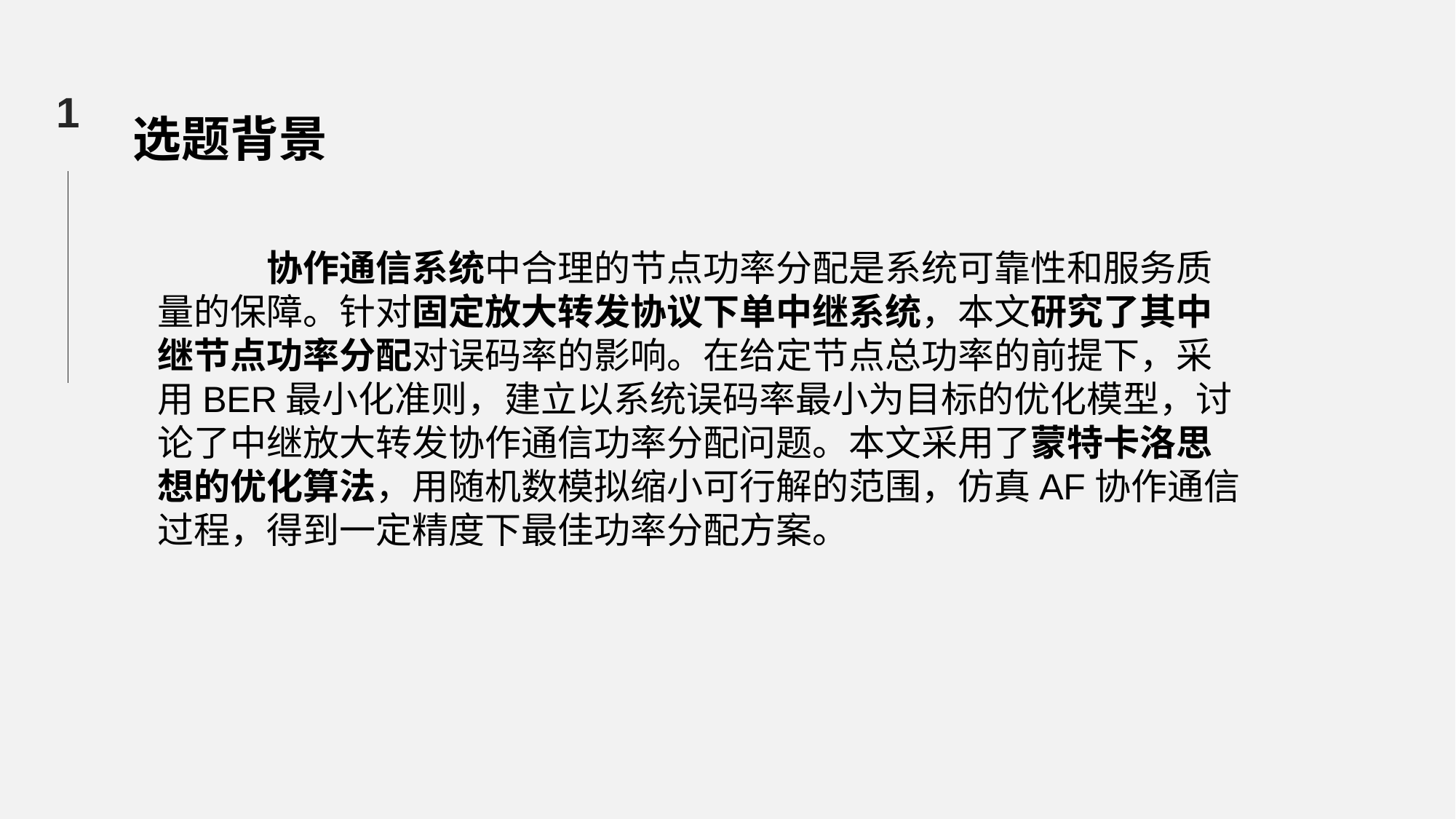

1
选题背景

	协作通信系统中合理的节点功率分配是系统可靠性和服务质量的保障。针对固定放大转发协议下单中继系统，本文研究了其中继节点功率分配对误码率的影响。在给定节点总功率的前提下，采用BER最小化准则，建立以系统误码率最小为目标的优化模型，讨论了中继放大转发协作通信功率分配问题。本文采用了蒙特卡洛思想的优化算法，用随机数模拟缩小可行解的范围，仿真AF协作通信过程，得到一定精度下最佳功率分配方案。